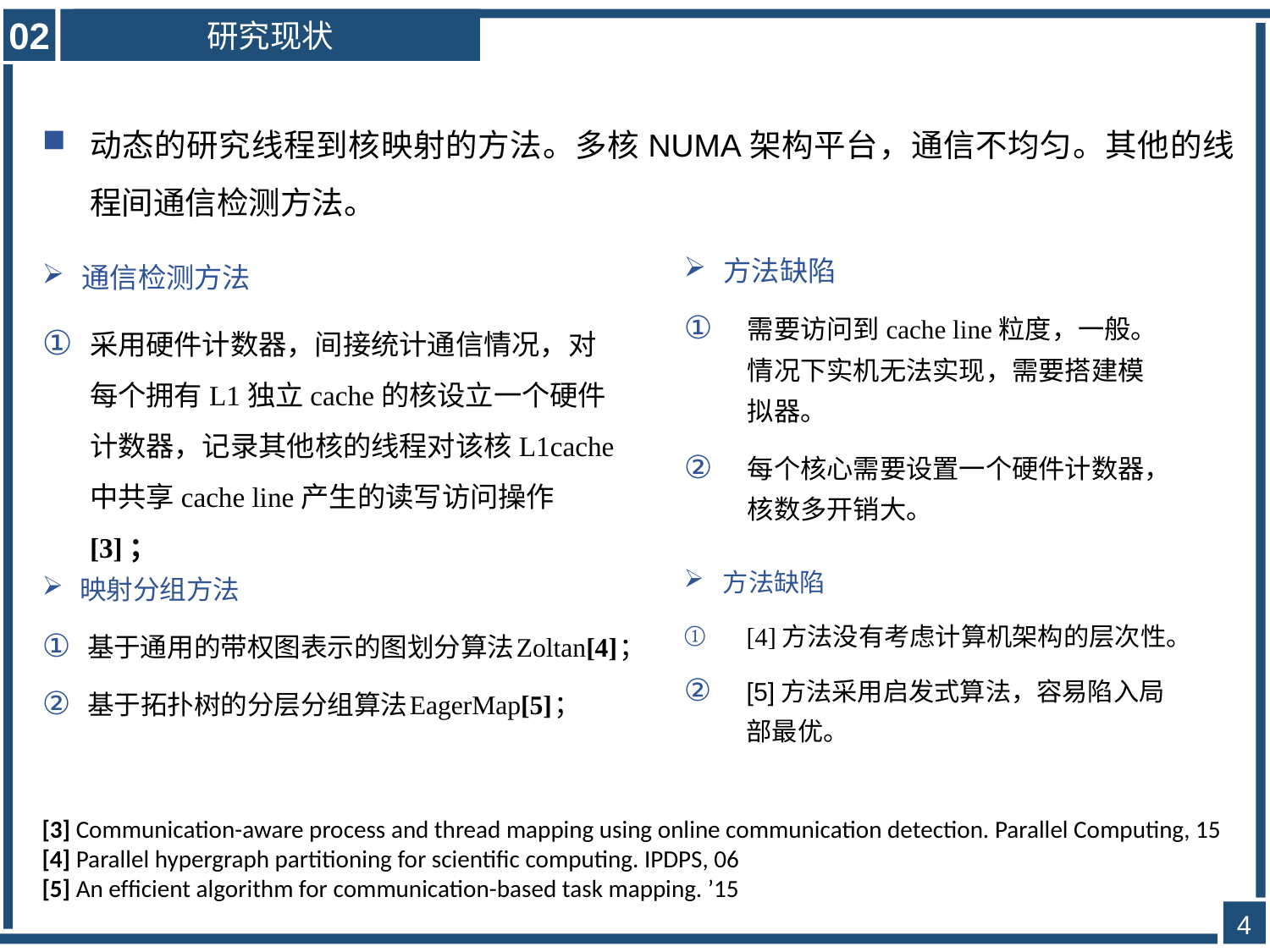

02
研究现状

动态的研究线程到核映射的方法。多核NUMA架构平台，通信不均匀。其他的线程间通信检测方法。

通信检测方法
采用硬件计数器，间接统计通信情况，对每个拥有L1独立cache的核设立一个硬件计数器，记录其他核的线程对该核L1cache中共享cache line产生的读写访问操作[3]；
方法缺陷
需要访问到cache line粒度，一般。情况下实机无法实现，需要搭建模拟器。
每个核心需要设置一个硬件计数器，核数多开销大。

映射分组方法
基于通用的带权图表示的图划分算法Zoltan[4]；
基于拓扑树的分层分组算法EagerMap[5]；

方法缺陷
[4]方法没有考虑计算机架构的层次性。
[5]方法采用启发式算法，容易陷入局部最优。
[3] Communication-aware process and thread mapping using online communication detection. Parallel Computing, 15
[4] Parallel hypergraph partitioning for scientiﬁc computing. IPDPS, 06
[5] An efﬁcient algorithm for communication-based task mapping. ’15

4